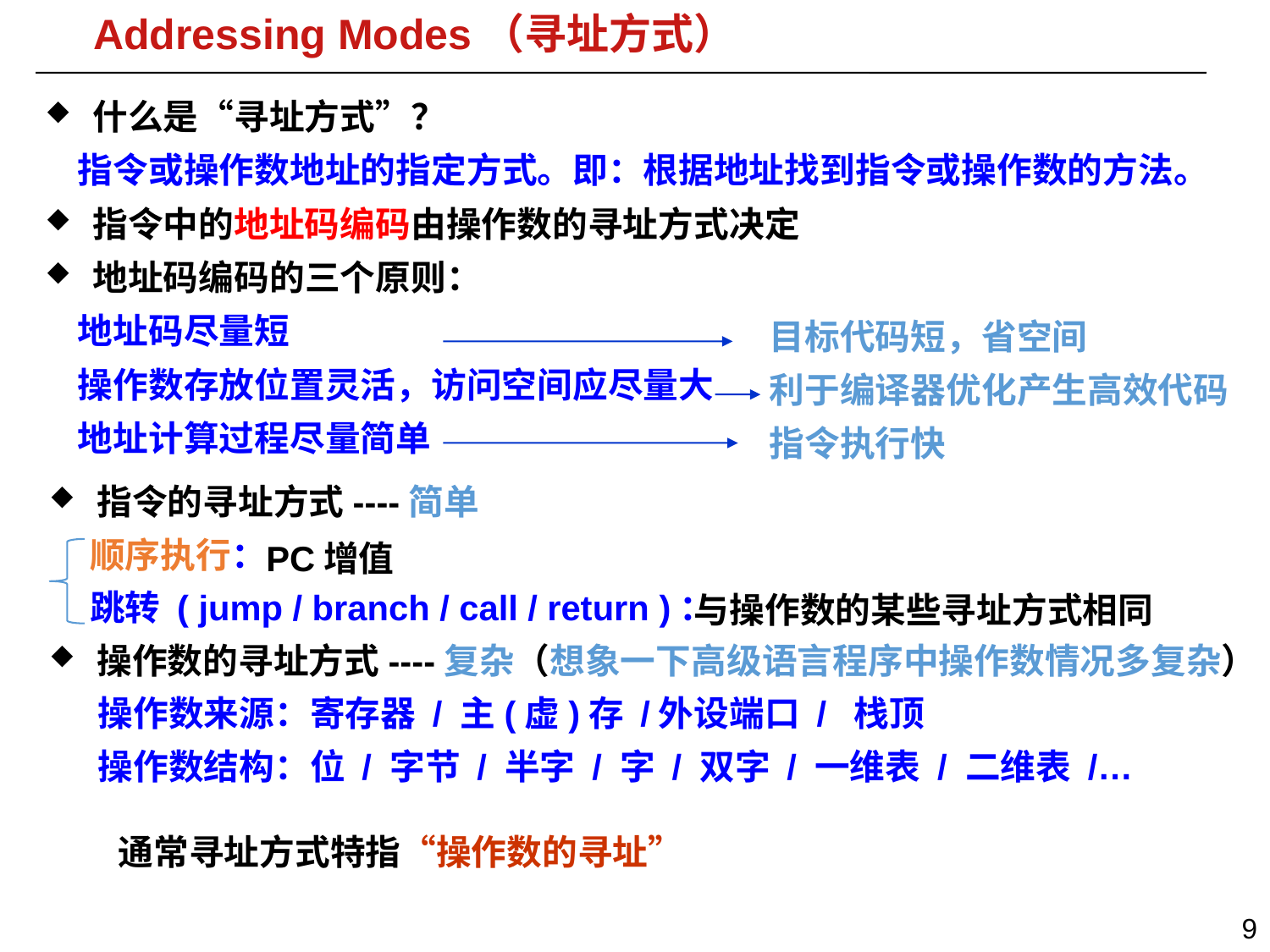

# Addressing Modes（寻址方式）
什么是“寻址方式”？
   指令或操作数地址的指定方式。即：根据地址找到指令或操作数的方法。
指令中的地址码编码由操作数的寻址方式决定
地址码编码的三个原则：
   地址码尽量短
   操作数存放位置灵活，访问空间应尽量大
   地址计算过程尽量简单
目标代码短，省空间
利于编译器优化产生高效代码
指令执行快

指令的寻址方式----简单
    顺序执行：
    跳转 ( jump / branch / call / return )：
操作数的寻址方式----复杂（想象一下高级语言程序中操作数情况多复杂）
     操作数来源：寄存器 / 主(虚)存 /外设端口 /  栈顶
     操作数结构：位 / 字节 / 半字 / 字 / 双字 / 一维表 / 二维表 /…
PC增值

与操作数的某些寻址方式相同
通常寻址方式特指“操作数的寻址”